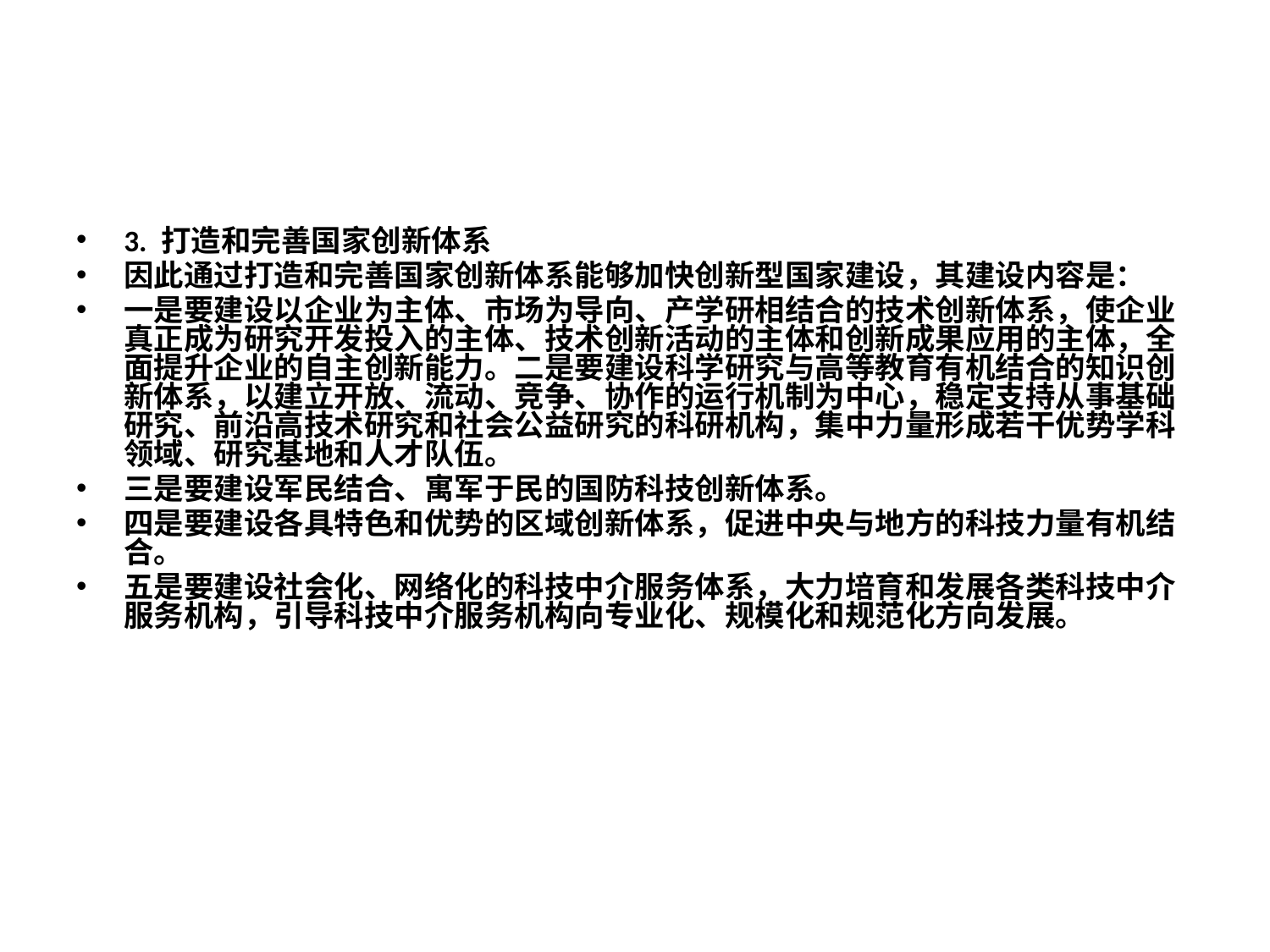

#
3. 打造和完善国家创新体系
因此通过打造和完善国家创新体系能够加快创新型国家建设，其建设内容是：
一是要建设以企业为主体、市场为导向、产学研相结合的技术创新体系，使企业真正成为研究开发投入的主体、技术创新活动的主体和创新成果应用的主体，全面提升企业的自主创新能力。二是要建设科学研究与高等教育有机结合的知识创新体系，以建立开放、流动、竞争、协作的运行机制为中心，稳定支持从事基础研究、前沿高技术研究和社会公益研究的科研机构，集中力量形成若干优势学科领域、研究基地和人才队伍。
三是要建设军民结合、寓军于民的国防科技创新体系。
四是要建设各具特色和优势的区域创新体系，促进中央与地方的科技力量有机结合。
五是要建设社会化、网络化的科技中介服务体系，大力培育和发展各类科技中介服务机构，引导科技中介服务机构向专业化、规模化和规范化方向发展。